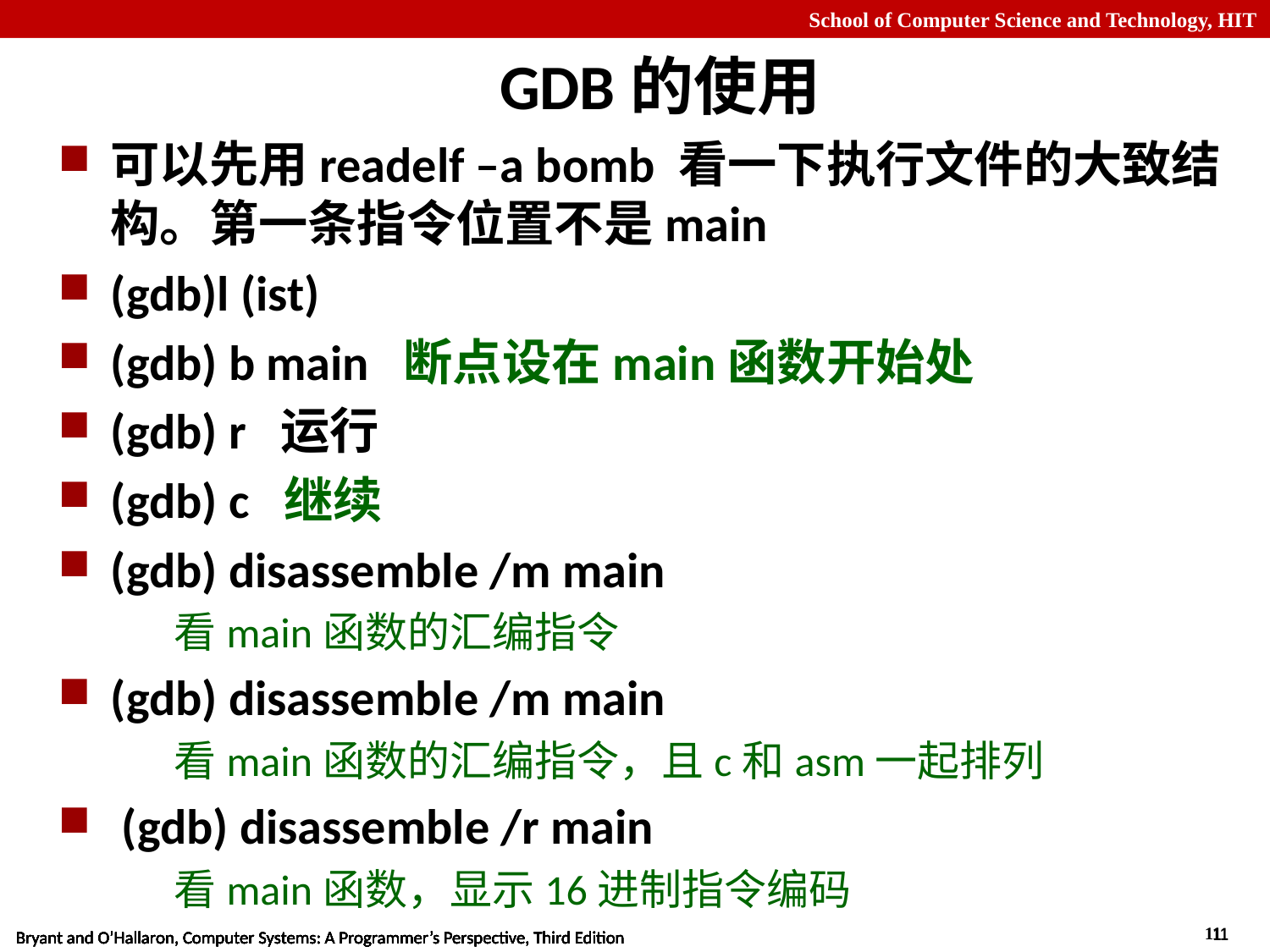

# GDB的使用
可以先用readelf –a bomb 看一下执行文件的大致结构。第一条指令位置不是main
(gdb)l (ist)
(gdb) b main  断点设在main函数开始处
(gdb) r  运行
(gdb) c  继续
(gdb) disassemble /m main
看main函数的汇编指令
(gdb) disassemble /m main
看main函数的汇编指令，且c和asm一起排列
 (gdb) disassemble /r main
看main函数，显示16进制指令编码